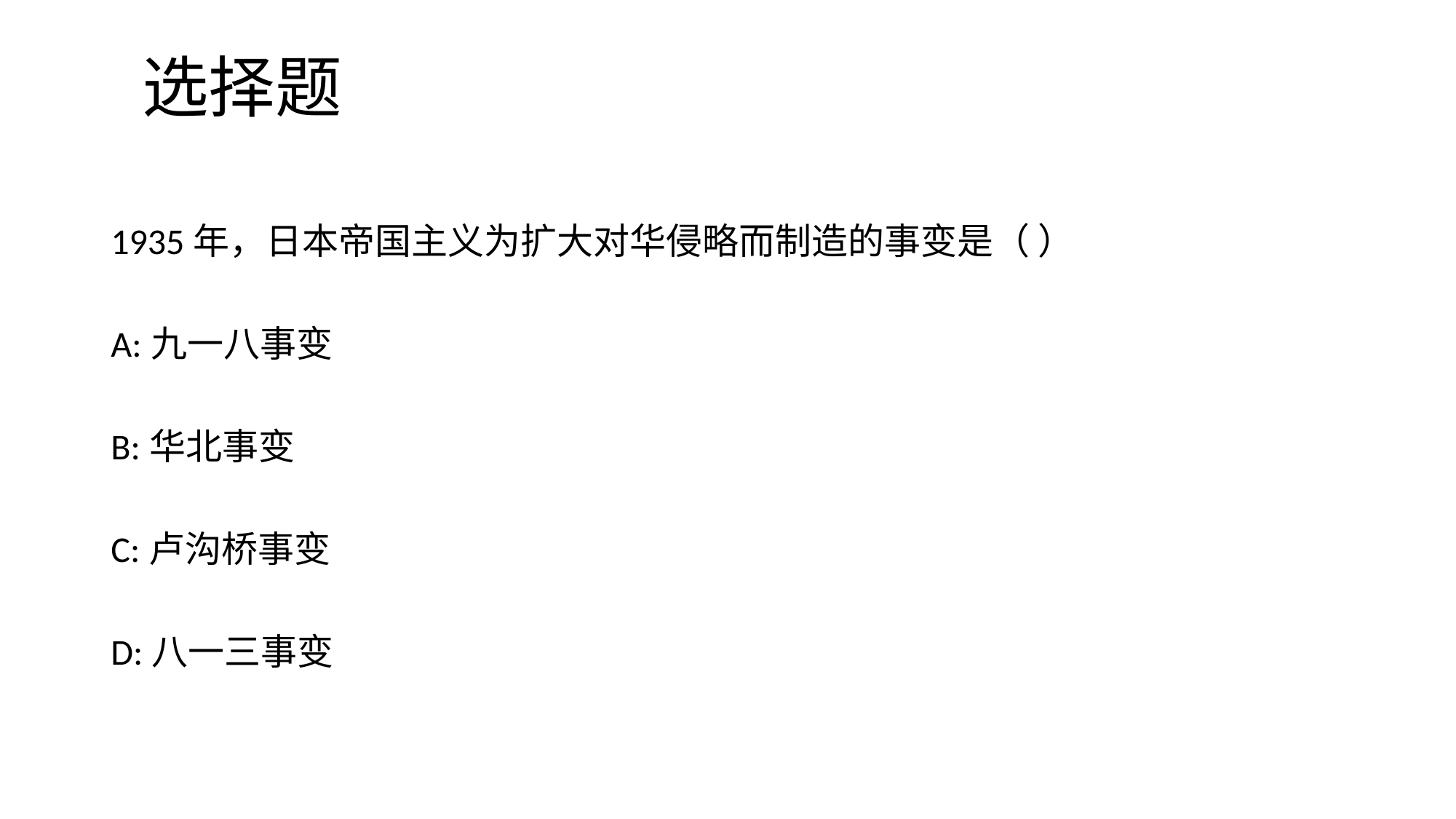

# 选择题
1935年，日本帝国主义为扩大对华侵略而制造的事变是（ ）
A:九一八事变
B:华北事变
C:卢沟桥事变
D:八一三事变